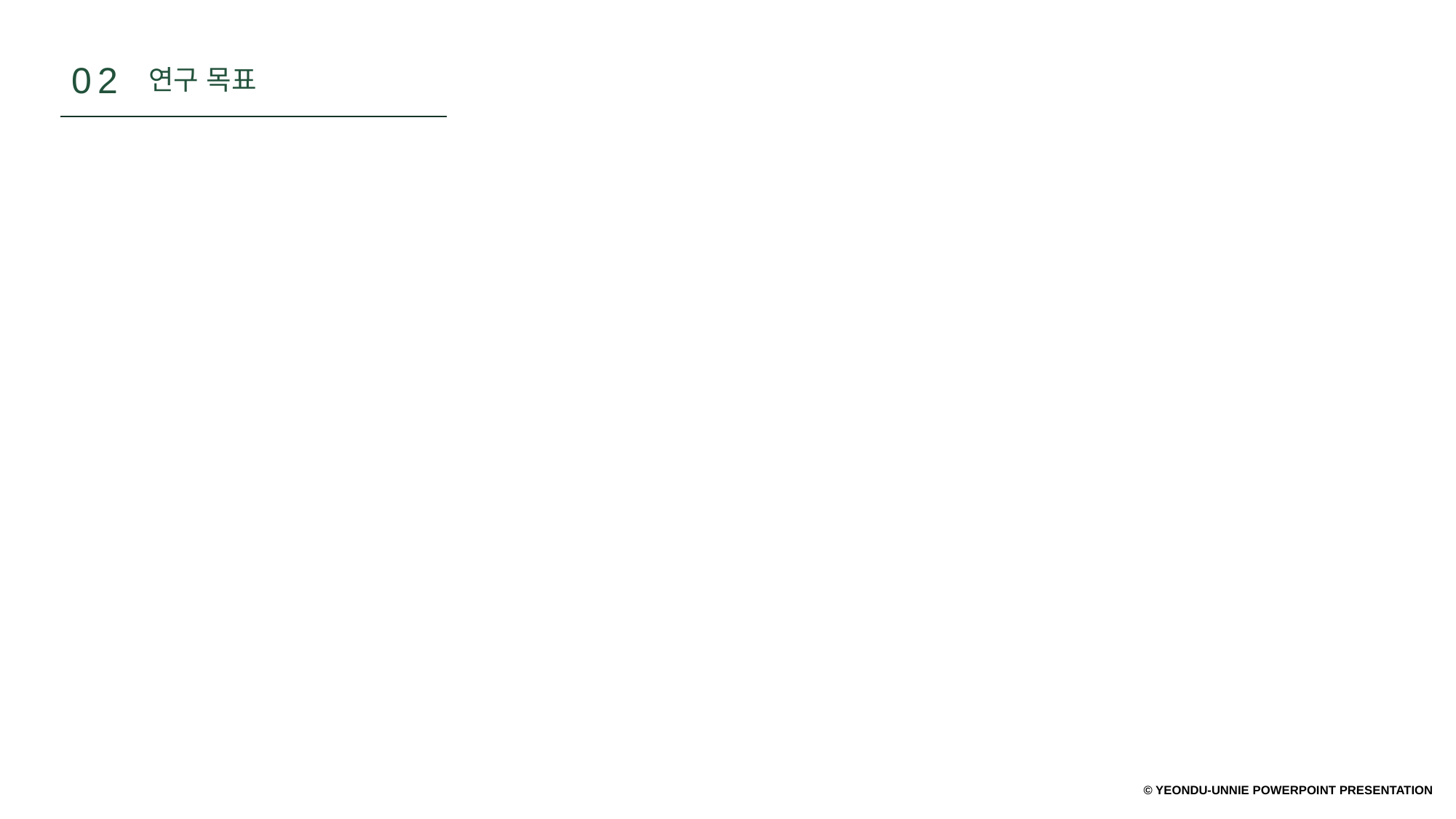

0 2
연구 목표
© YEONDU-UNNIE POWERPOINT PRESENTATION